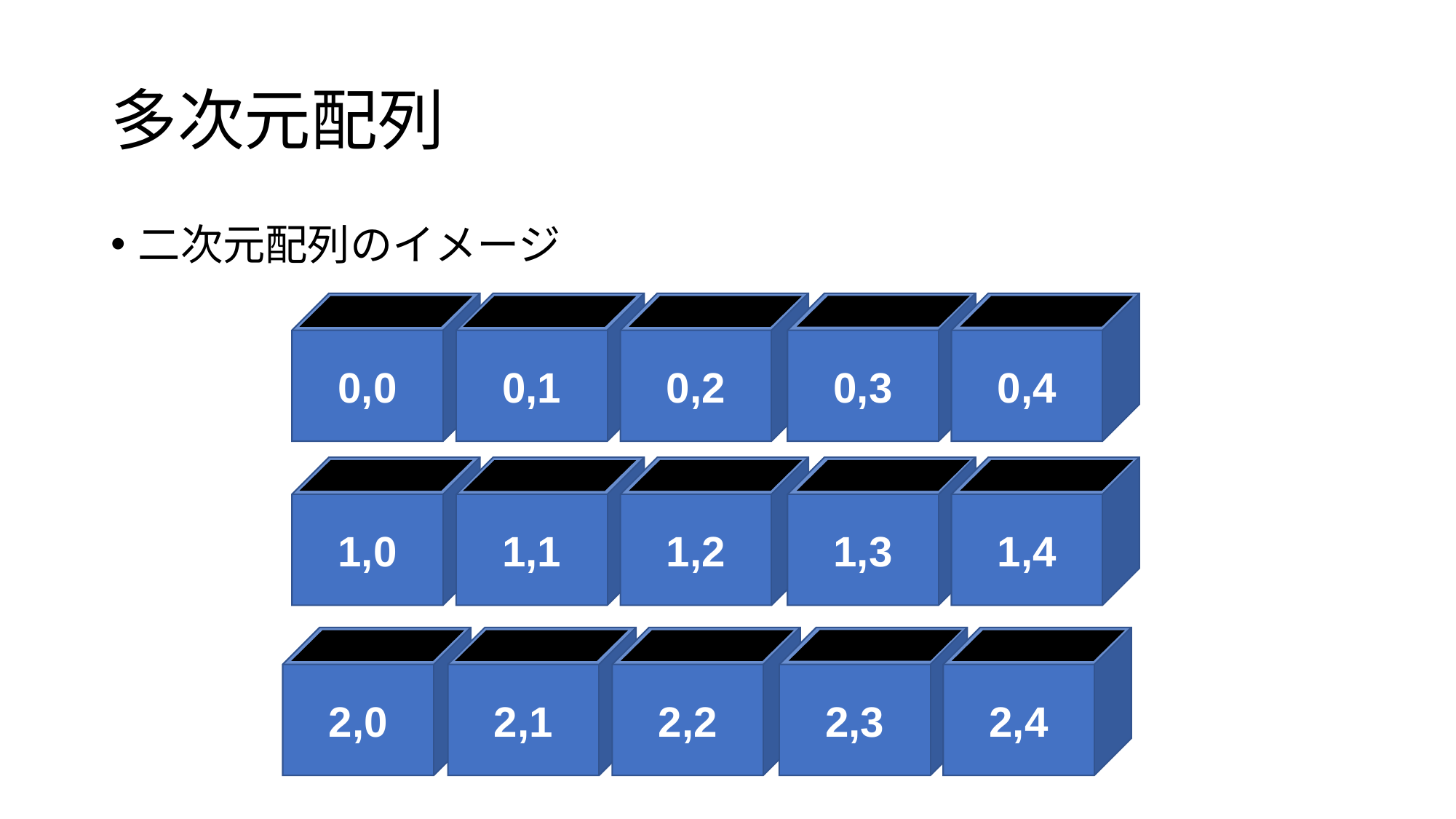

# 多次元配列
二次元配列のイメージ
0,0
0,1
0,2
0,3
0,4

1,0
1,1
1,2
1,3
1,4

2,0
2,1
2,2
2,3
2,4